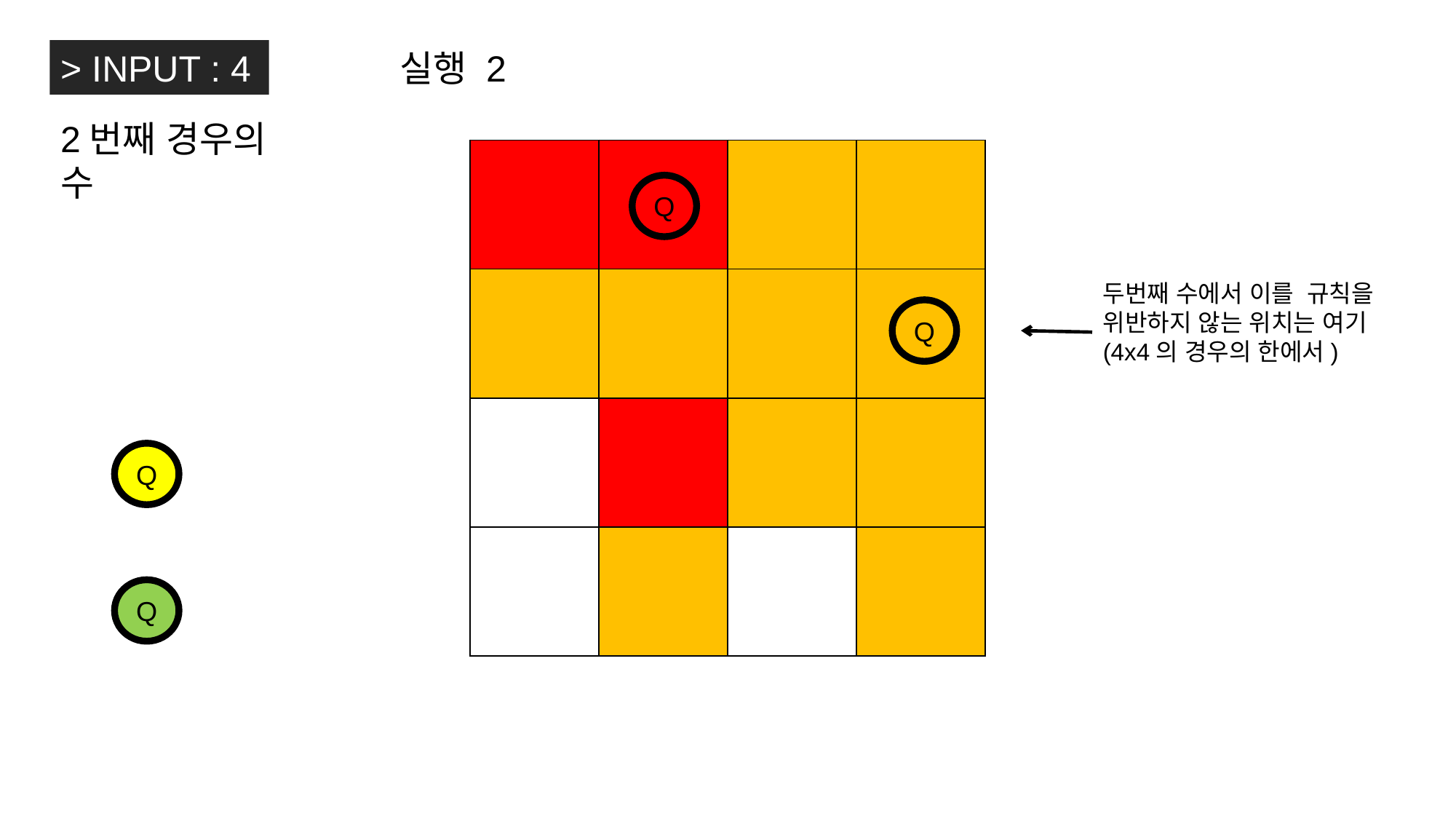

> INPUT : 4
실행 2
2번째 경우의 수
|  |  |  |  |
| --- | --- | --- | --- |
|  |  |  |  |
|  |  |  |  |
|  |  |  |  |
Q
두번째 수에서 이를  규칙을 위반하지 않는 위치는 여기
(4x4의 경우의 한에서)
Q
Q
Q